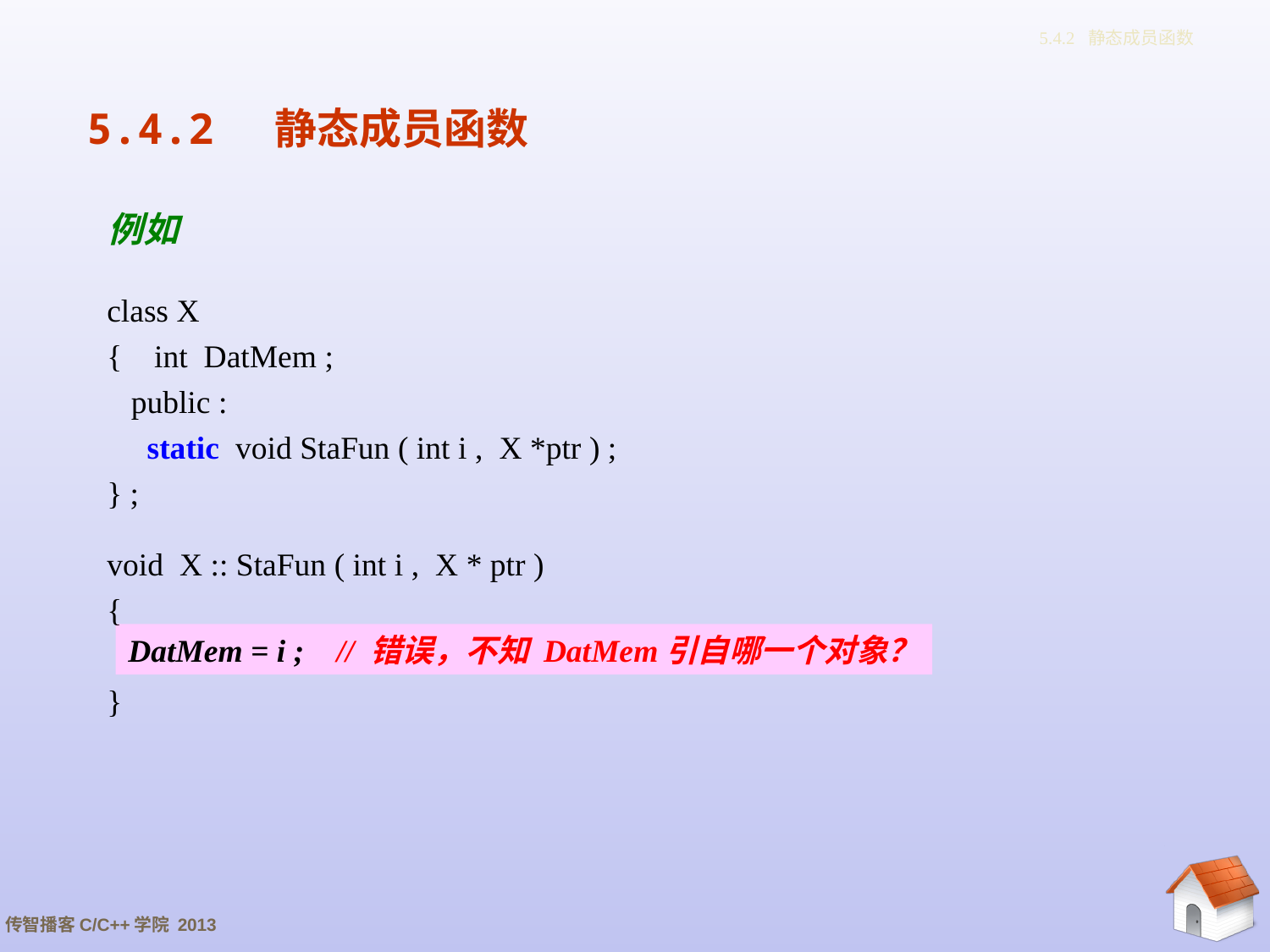

# 5.4.2  静态成员函数
5.4.2  静态成员函数
例如
class X
{    int  DatMem ;
   public :
     static  void StaFun ( int i ,  X *ptr ) ;
} ;
void  X :: StaFun ( int i ,  X * ptr )
{

}
DatMem = i ;    // 错误，不知 DatMem引自哪一个对象？